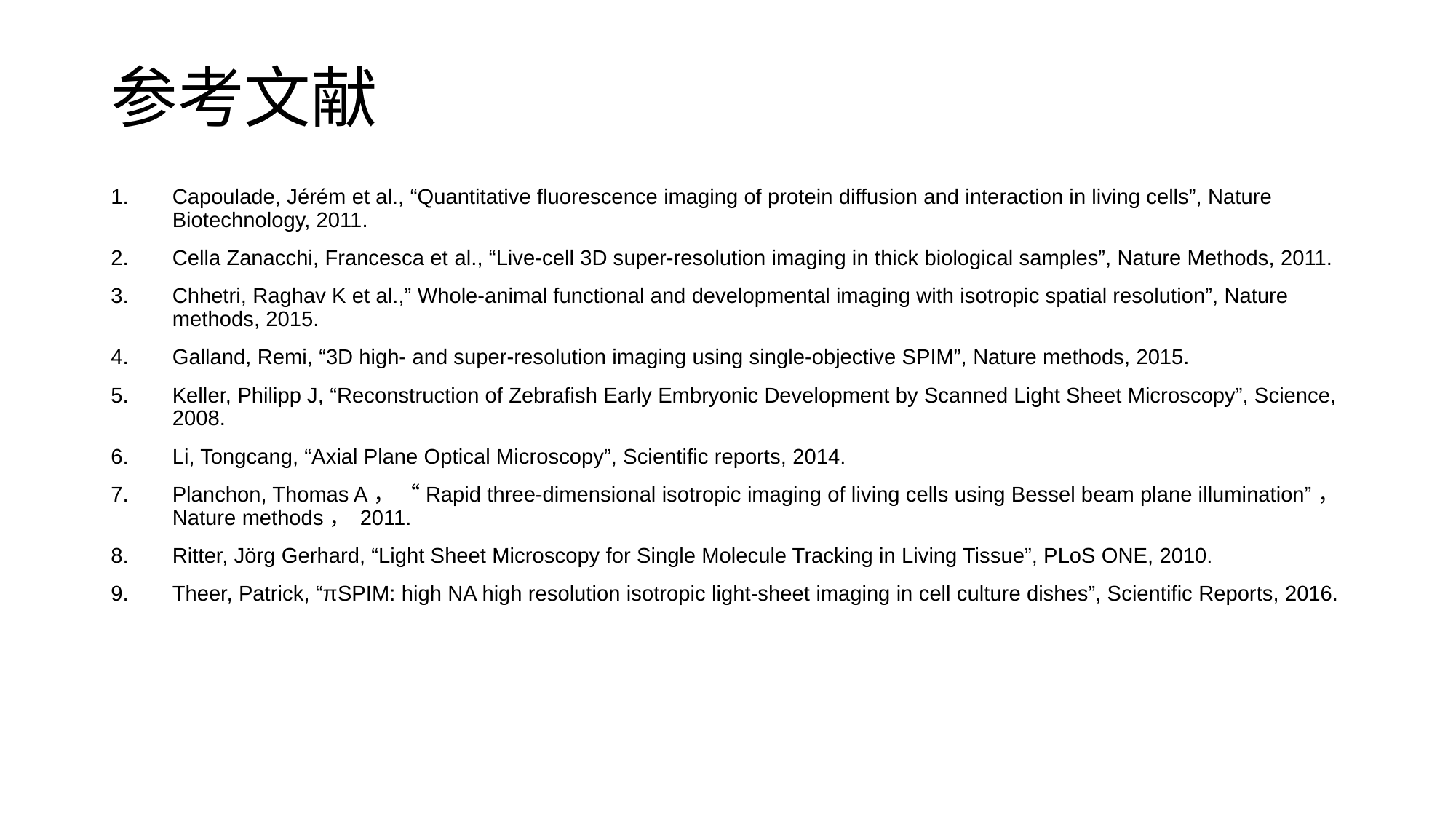

# 参考文献
Capoulade, Jérém et al., “Quantitative fluorescence imaging of protein diffusion and interaction in living cells”, Nature Biotechnology, 2011.
Cella Zanacchi, Francesca et al., “Live-cell 3D super-resolution imaging in thick biological samples”, Nature Methods, 2011.
Chhetri, Raghav K et al.,” Whole-animal functional and developmental imaging with isotropic spatial resolution”, Nature methods, 2015.
Galland, Remi, “3D high- and super-resolution imaging using single-objective SPIM”, Nature methods, 2015.
Keller, Philipp J, “Reconstruction of Zebrafish Early Embryonic Development by Scanned Light Sheet Microscopy”, Science, 2008.
Li, Tongcang, “Axial Plane Optical Microscopy”, Scientific reports, 2014.
Planchon, Thomas A， “Rapid three-dimensional isotropic imaging of living cells using Bessel beam plane illumination”，Nature methods， 2011.
Ritter, Jörg Gerhard, “Light Sheet Microscopy for Single Molecule Tracking in Living Tissue”, PLoS ONE, 2010.
Theer, Patrick, “πSPIM: high NA high resolution isotropic light-sheet imaging in cell culture dishes”, Scientific Reports, 2016.